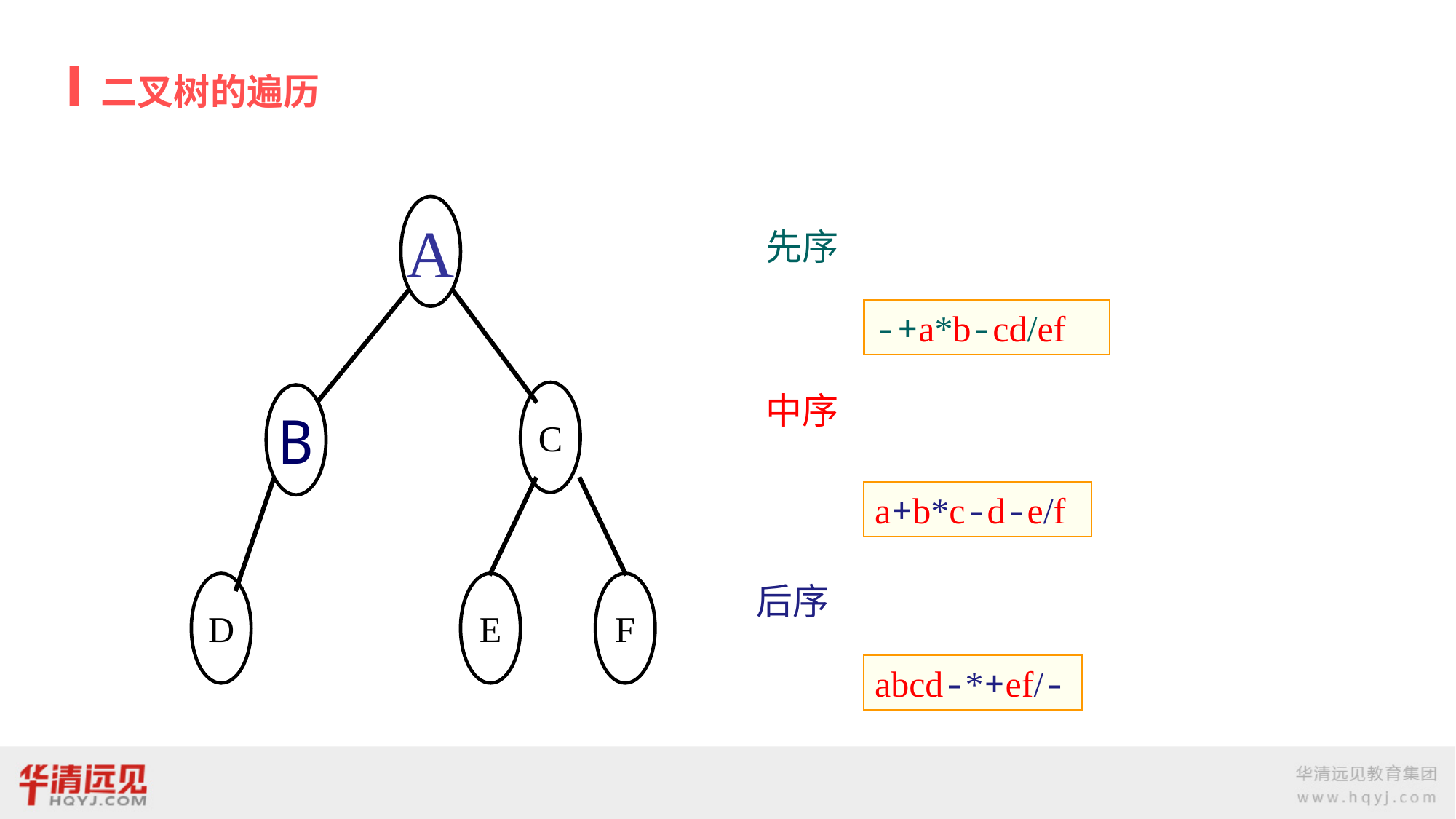

# 二叉树的遍历

A

C
B

D
E
F
先序
-+a*b-cd/ef
中序
a+b*c-d-e/f
后序
abcd-*+ef/-